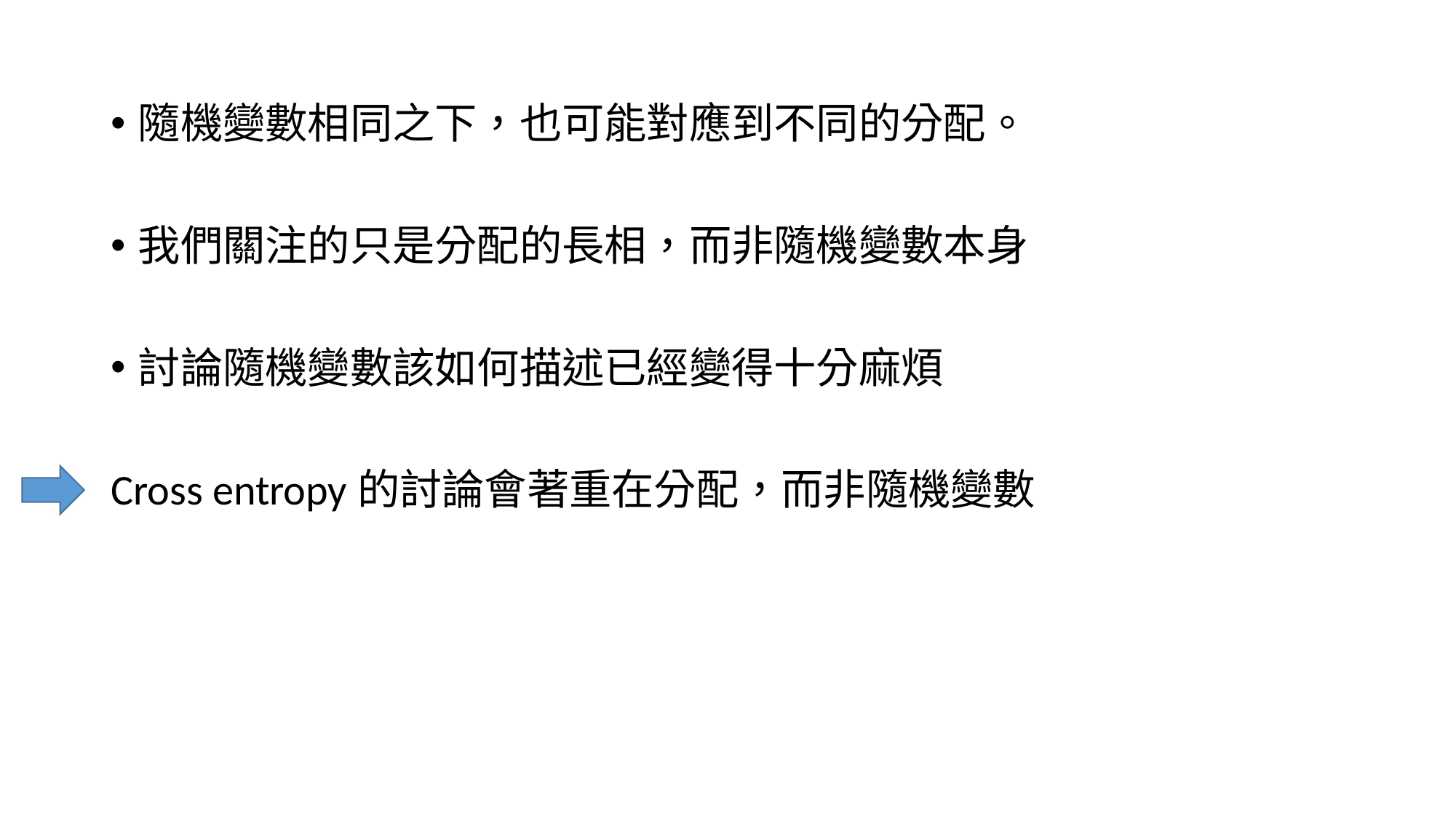

隨機變數相同之下，也可能對應到不同的分配。

我們關注的只是分配的長相，而非隨機變數本身

討論隨機變數該如何描述已經變得十分麻煩

Cross entropy的討論會著重在分配，而非隨機變數